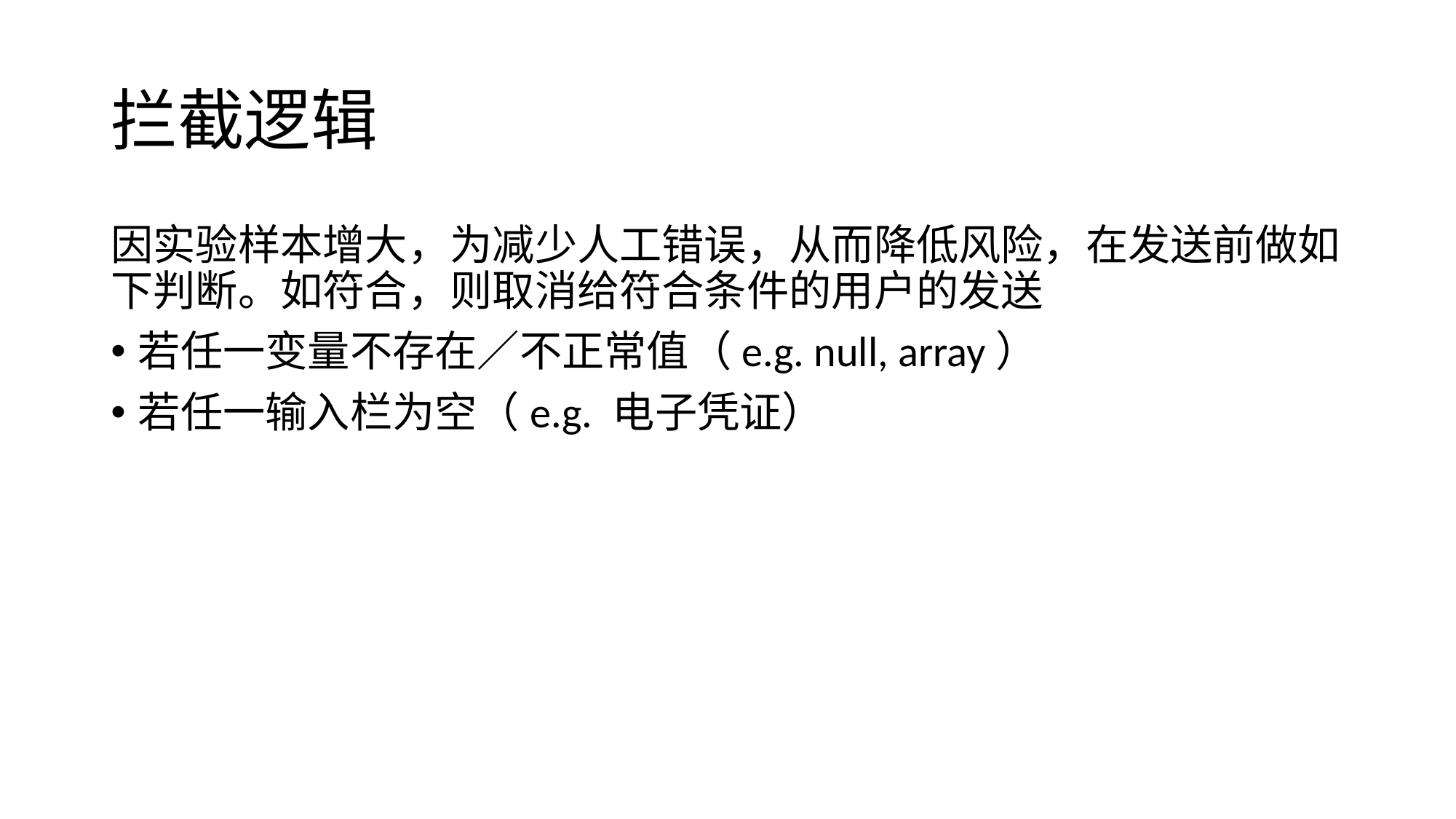

# 拦截逻辑
因实验样本增大，为减少人工错误，从而降低风险，在发送前做如下判断。如符合，则取消给符合条件的用户的发送
若任一变量不存在／不正常值（e.g. null, array）
若任一输入栏为空（e.g. 电子凭证）